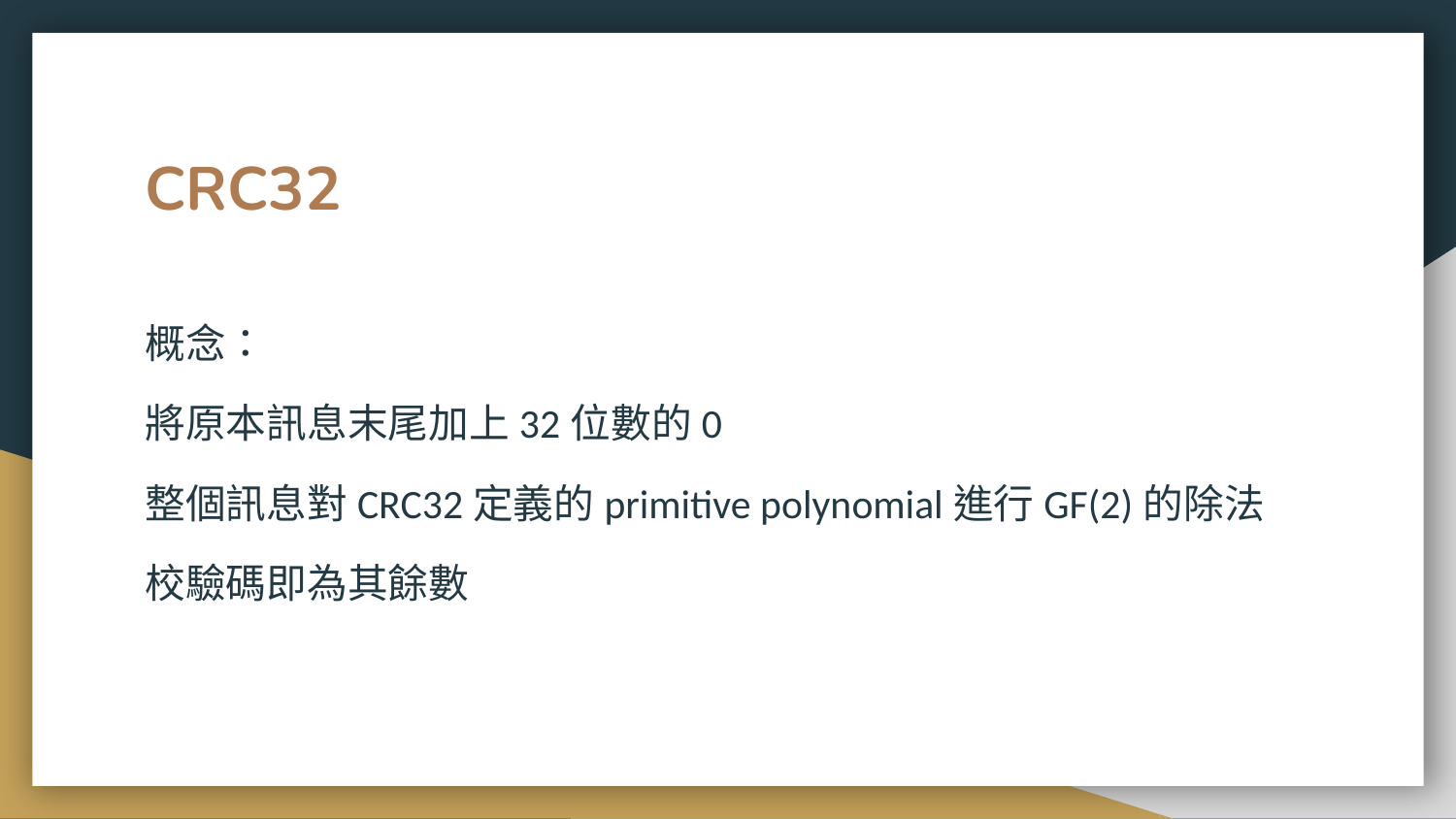

# CRC32
概念：
將原本訊息末尾加上32位數的0
整個訊息對CRC32定義的primitive polynomial進行GF(2)的除法
校驗碼即為其餘數